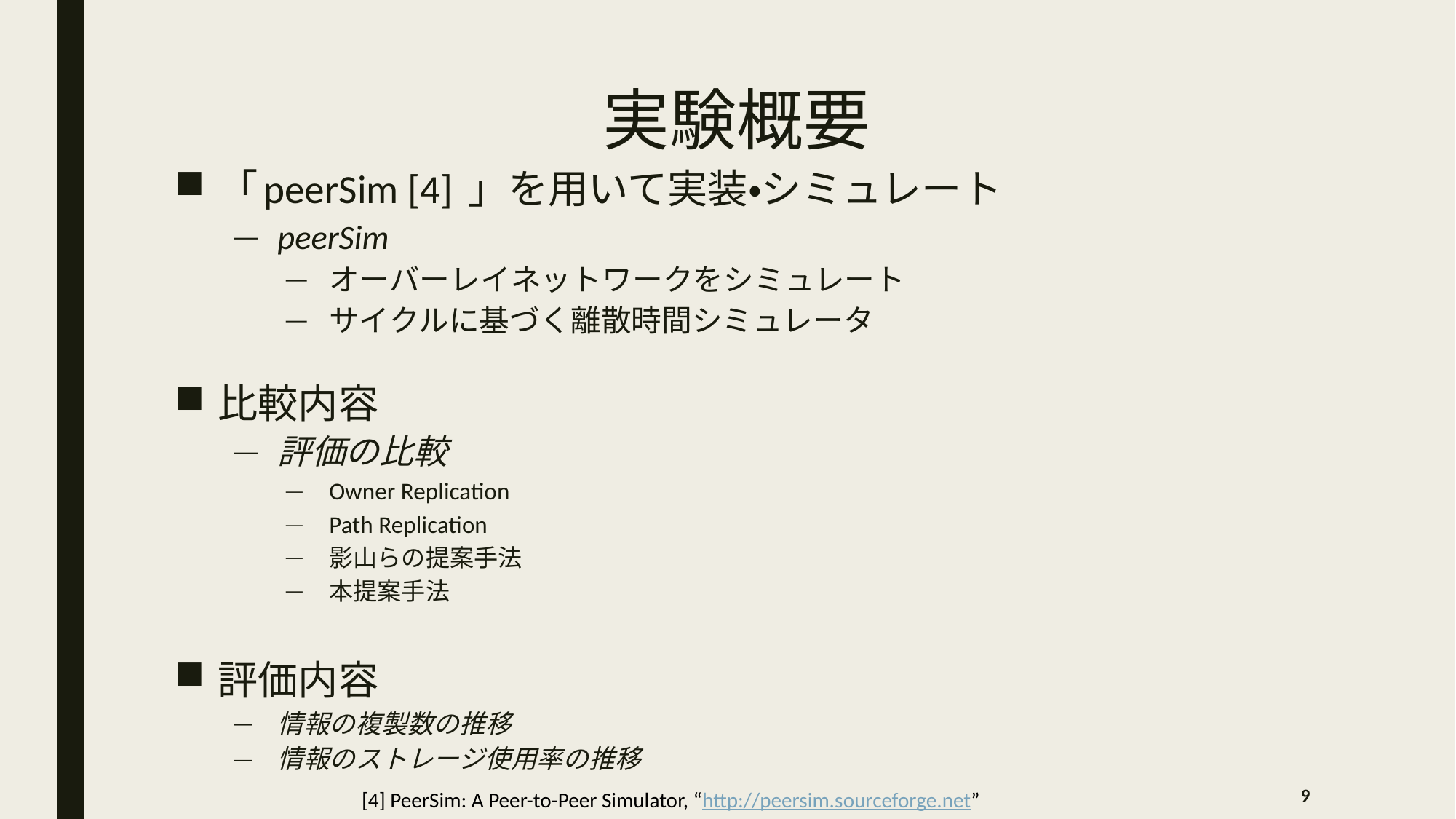

# 実験概要
「peerSim [4] 」を用いて実装・シミュレート
peerSim
オーバーレイネットワークをシミュレート
サイクルに基づく離散時間シミュレータ

比較内容
評価の比較
Owner Replication
Path Replication
影山らの提案手法
本提案手法

評価内容
情報の複製数の推移
情報のストレージ使用率の推移
9
[4] PeerSim: A Peer-to-Peer Simulator, “http://peersim.sourceforge.net”